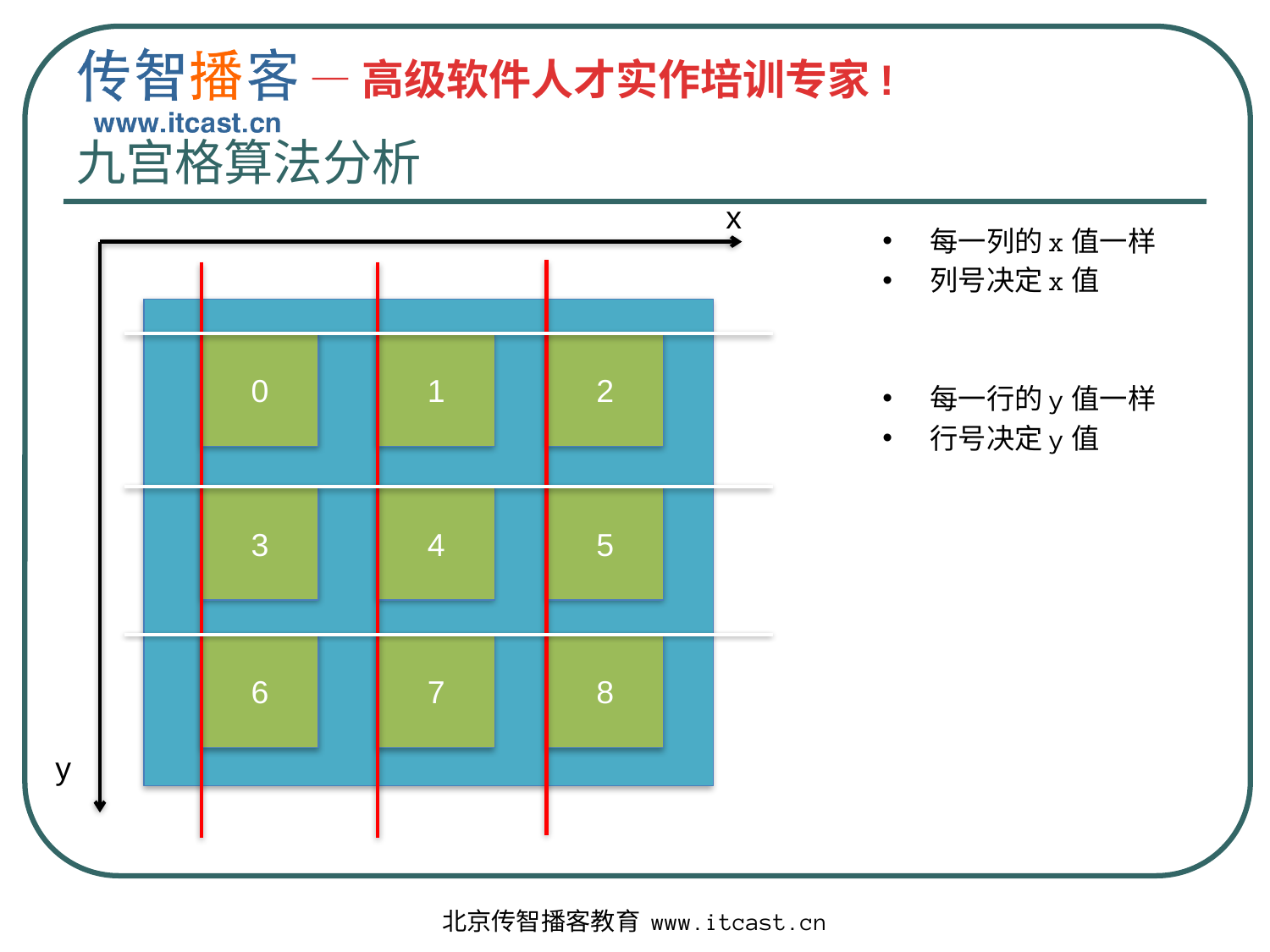

# 九宫格算法分析
x
每一列的x值一样
列号决定x值

每一行的y值一样
行号决定y值
y

0
1
2
3
4
5
6
7
8